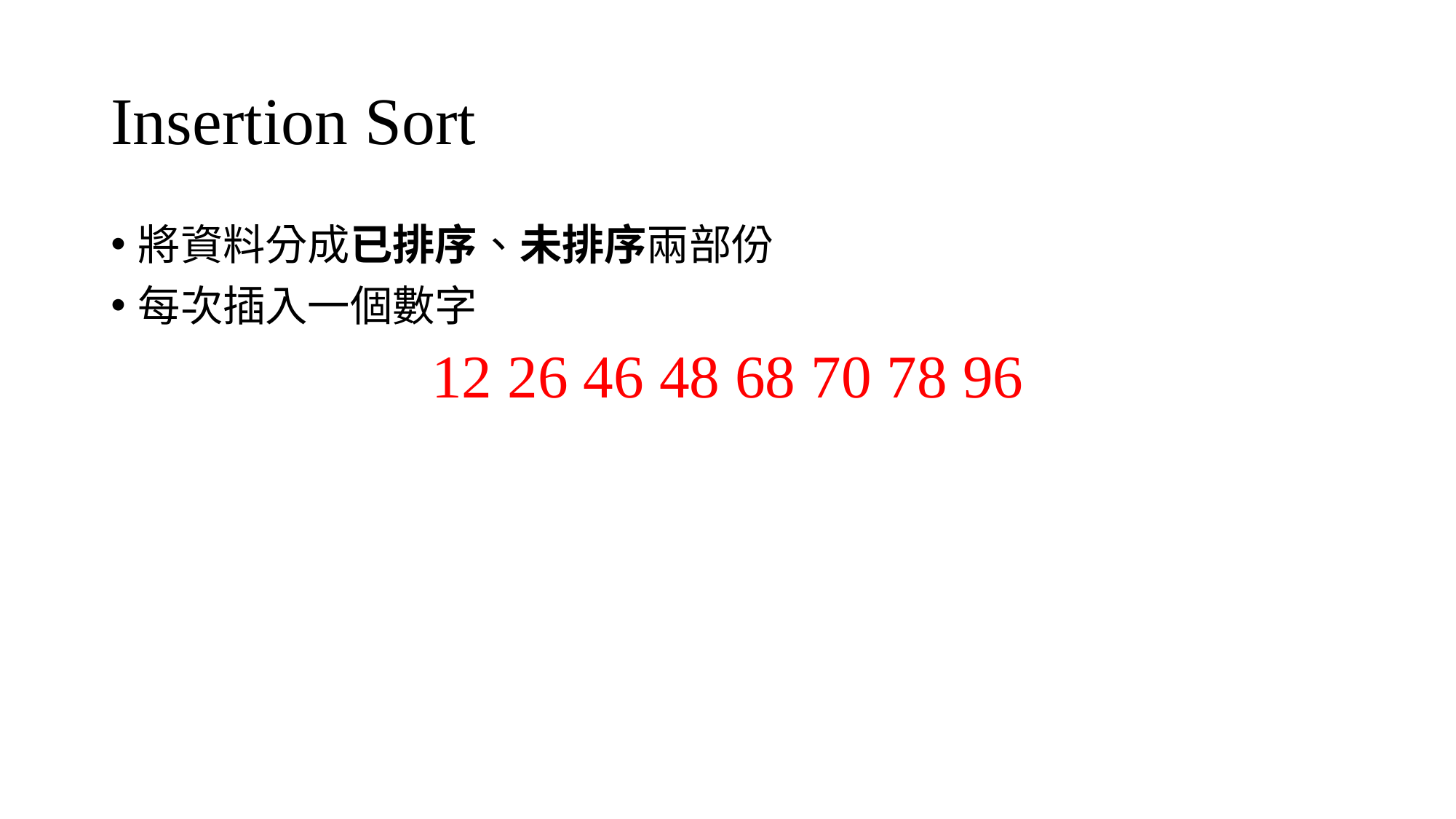

# Insertion Sort
將資料分成已排序、未排序兩部份
每次插入一個數字
12 26 46 48 68 70 78 96